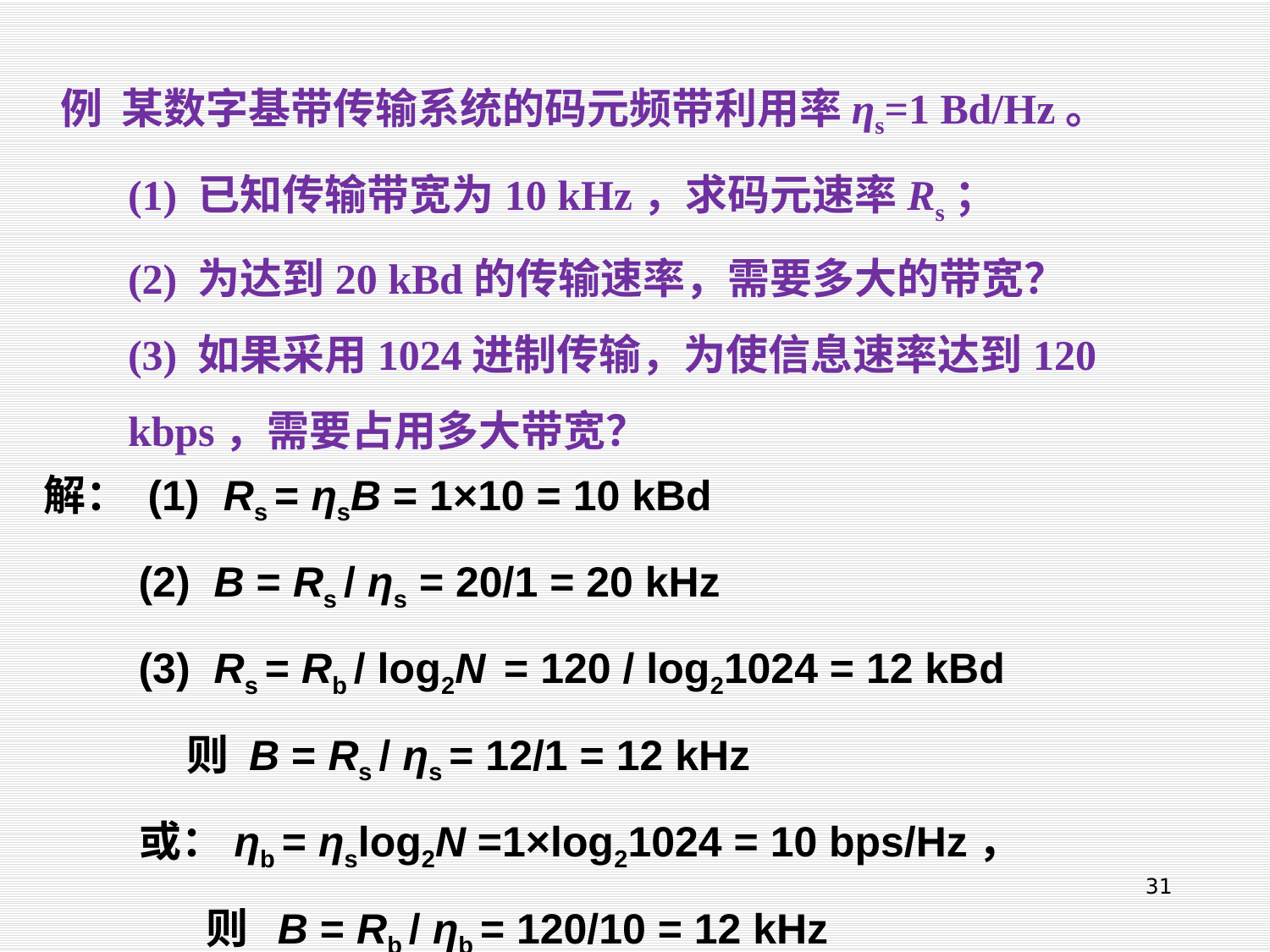

# 例  某数字基带传输系统的码元频带利用率ηs=1 Bd/Hz。 (1) 已知传输带宽为10 kHz，求码元速率Rs； (2) 为达到20 kBd的传输速率，需要多大的带宽？ (3) 如果采用1024进制传输，为使信息速率达到120 kbps，需要占用多大带宽？
解： (1)  Rs = ηsB = 1×10 = 10 kBd
        (2)  B = Rs / ηs = 20/1 = 20 kHz
        (3)  Rs = Rb / log2N  = 120 / log21024 = 12 kBd
              则 B = Rs / ηs = 12/1 = 12 kHz
         或：ηb = ηslog2N =1×log21024 = 10 bps/Hz，
                则  B = Rb / ηb = 120/10 = 12 kHz
31